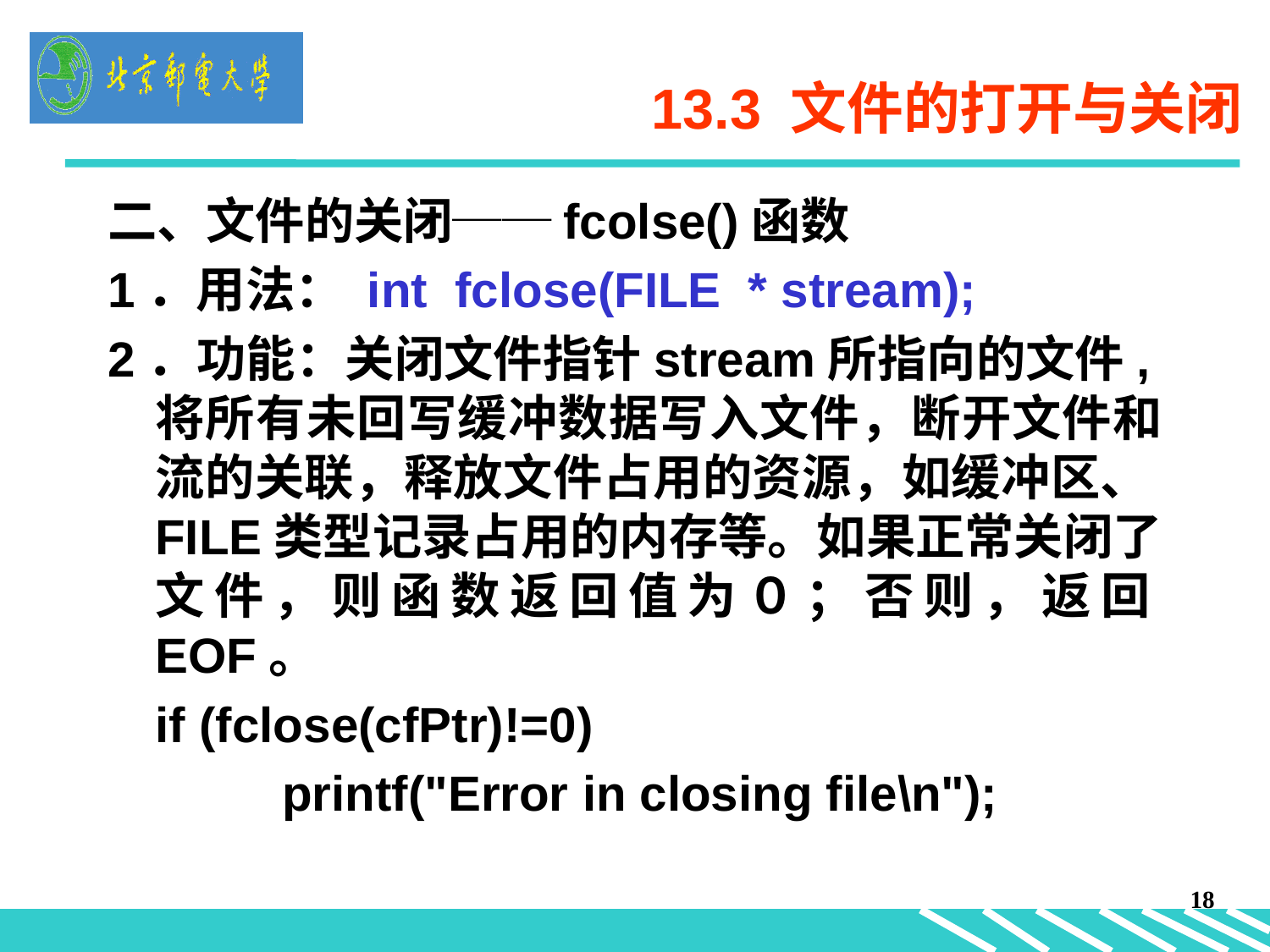

# 13.3 文件的打开与关闭
二、文件的关闭──fcolse()函数
1．用法： int  fclose(FILE  * stream);
2．功能：关闭文件指针stream所指向的文件,将所有未回写缓冲数据写入文件，断开文件和流的关联，释放文件占用的资源，如缓冲区、FILE类型记录占用的内存等。如果正常关闭了文件，则函数返回值为０；否则，返回EOF。
	if (fclose(cfPtr)!=0)
		printf("Error in closing file\n");
18